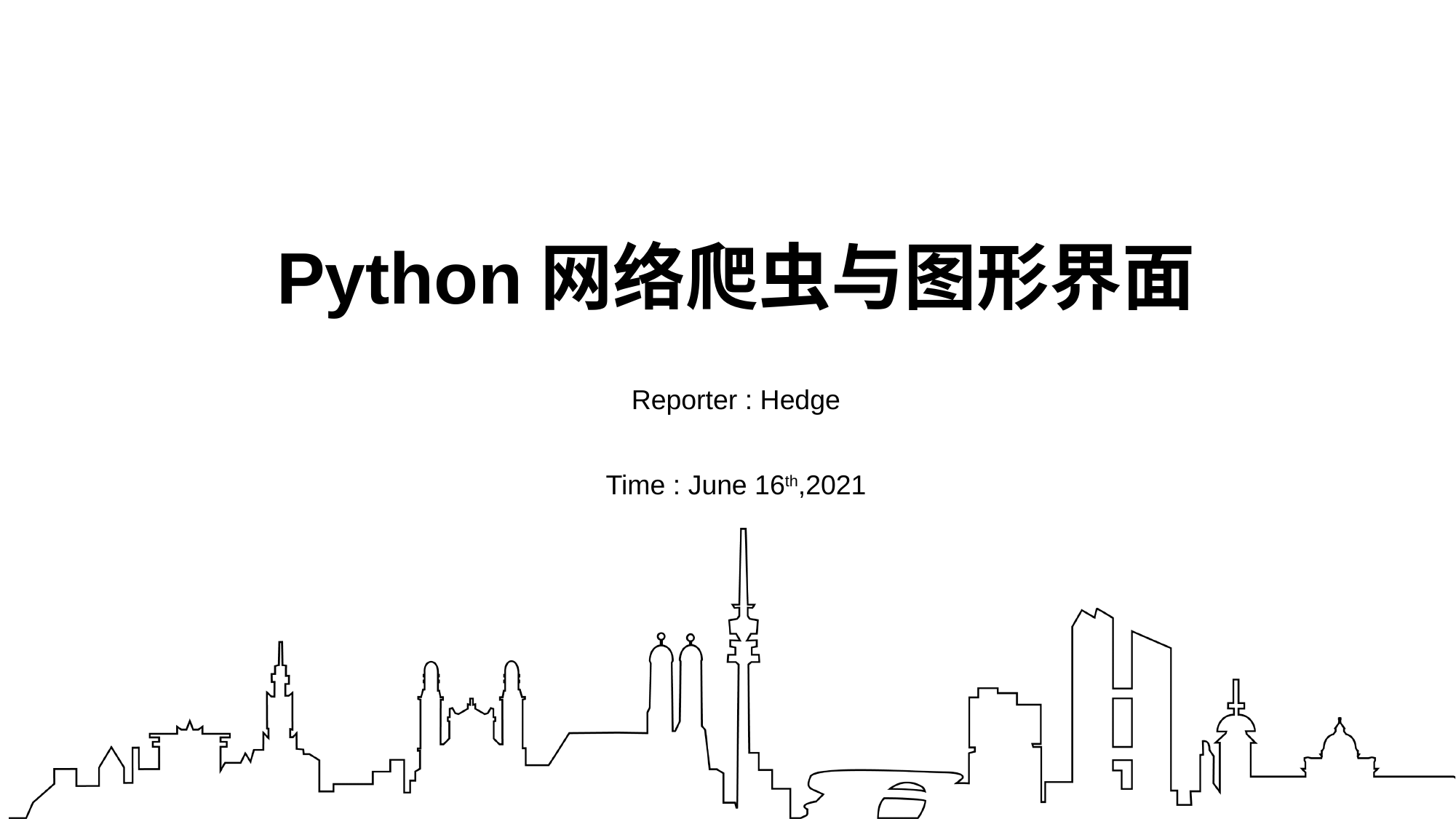

Python网络爬虫与图形界面
Reporter : Hedge
Time : June 16th,2021